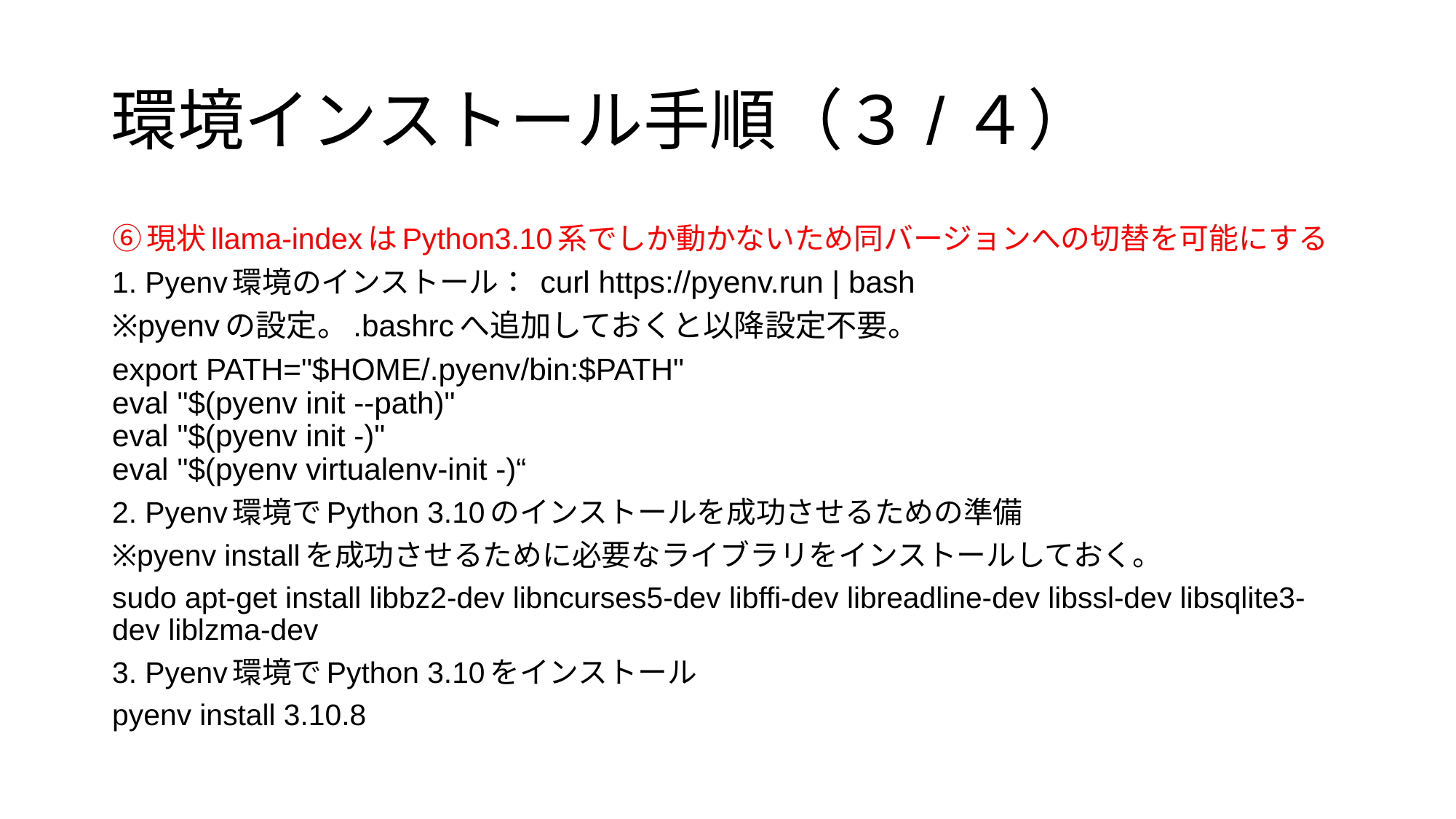

# 環境インストール手順（３/４）
⑥現状llama-indexはPython3.10系でしか動かないため同バージョンへの切替を可能にする
1. Pyenv環境のインストール： curl https://pyenv.run | bash
※pyenvの設定。.bashrcへ追加しておくと以降設定不要。
export PATH="$HOME/.pyenv/bin:$PATH"
eval "$(pyenv init --path)"
eval "$(pyenv init -)"
eval "$(pyenv virtualenv-init -)“
2. Pyenv環境でPython 3.10のインストールを成功させるための準備
※pyenv installを成功させるために必要なライブラリをインストールしておく。
sudo apt-get install libbz2-dev libncurses5-dev libffi-dev libreadline-dev libssl-dev libsqlite3-dev liblzma-dev
3. Pyenv環境でPython 3.10をインストール
pyenv install 3.10.8